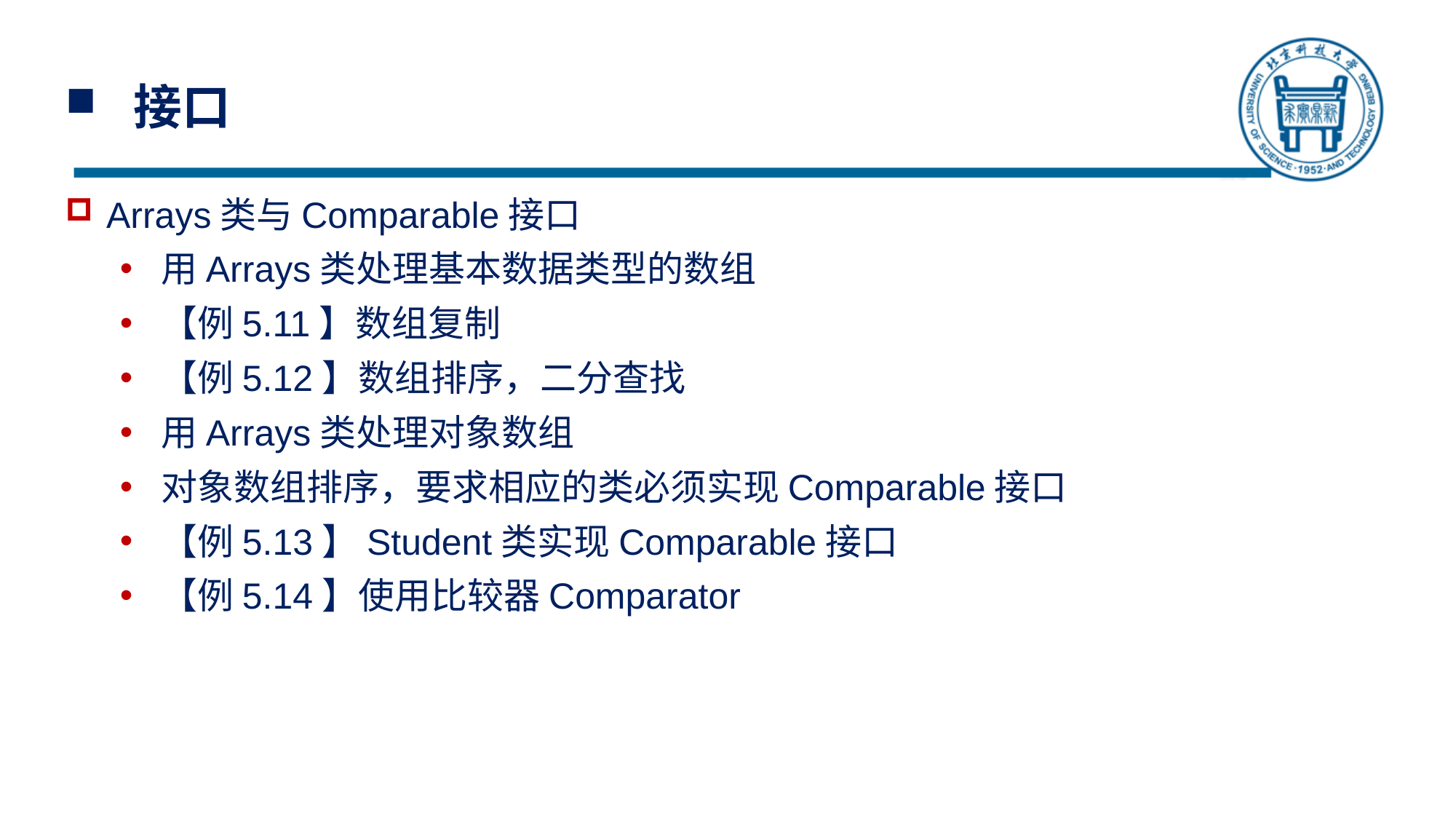

# 接口
Arrays类与Comparable接口
用Arrays类处理基本数据类型的数组
【例5.11】数组复制
【例5.12】数组排序，二分查找
用Arrays类处理对象数组
对象数组排序，要求相应的类必须实现Comparable接口
【例5.13】Student类实现Comparable接口
【例5.14】使用比较器Comparator